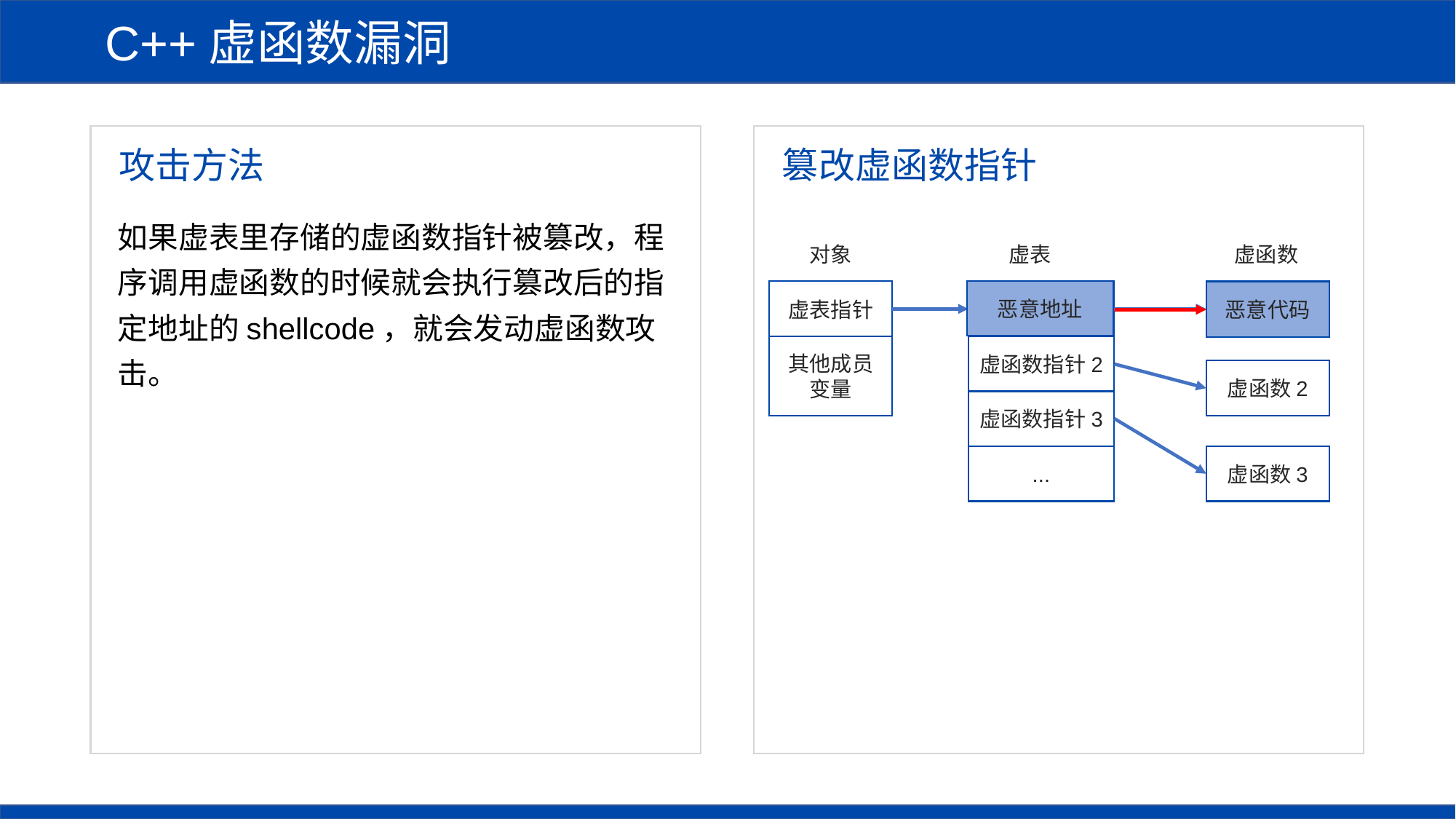

C++虚函数漏洞

攻击方法
篡改虚函数指针
如果虚表里存储的虚函数指针被篡改，程序调用虚函数的时候就会执行篡改后的指定地址的shellcode，就会发动虚函数攻击。
虚表
虚函数
对象
恶意地址
虚表指针
虚函数指针1
虚函数1
恶意代码
其他成员变量
虚函数指针2
虚函数2
虚函数指针3
...
虚函数3